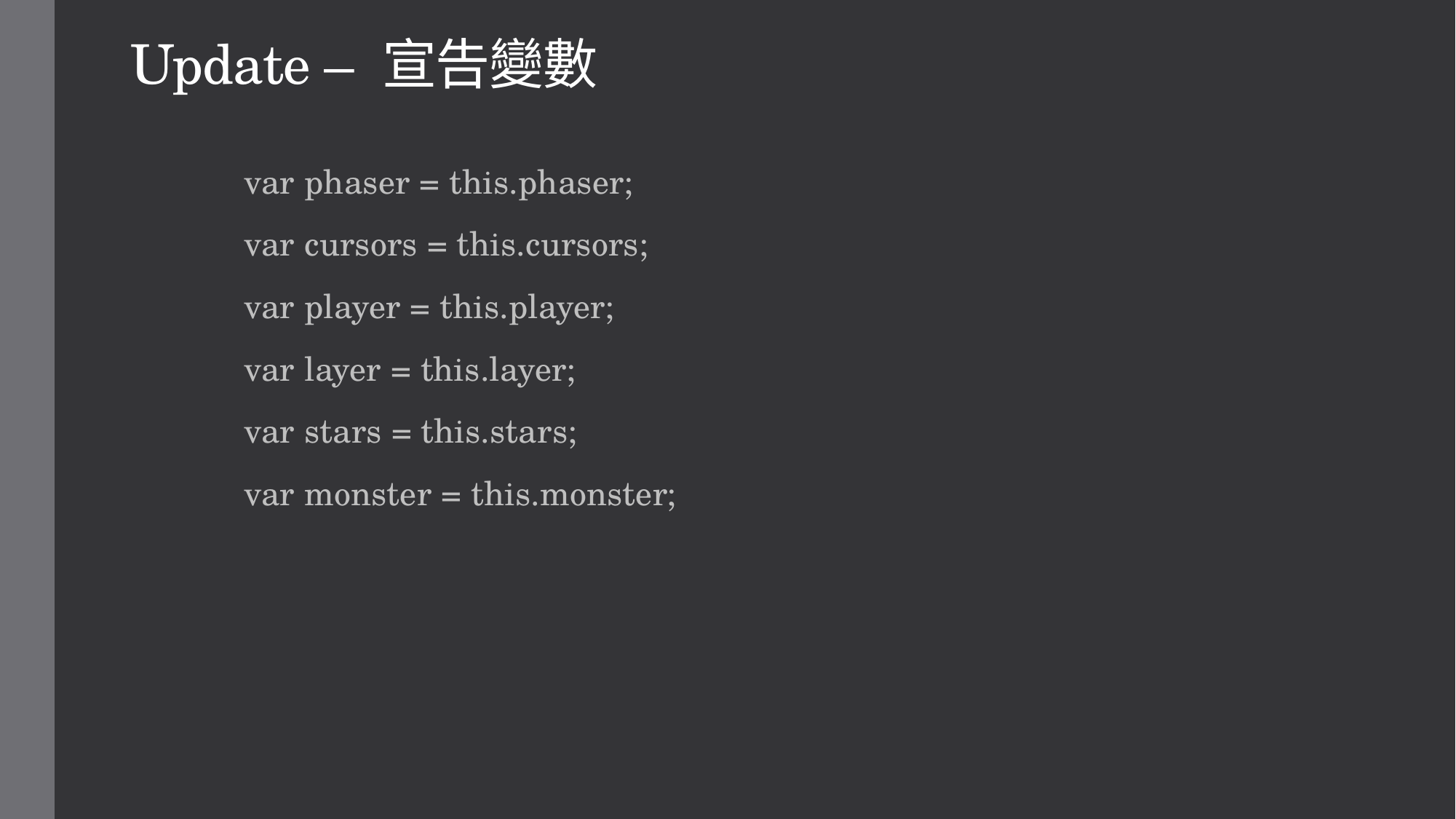

# Update – 宣告變數
            var phaser = this.phaser;
            var cursors = this.cursors;
            var player = this.player;
            var layer = this.layer;
            var stars = this.stars;
            var monster = this.monster;